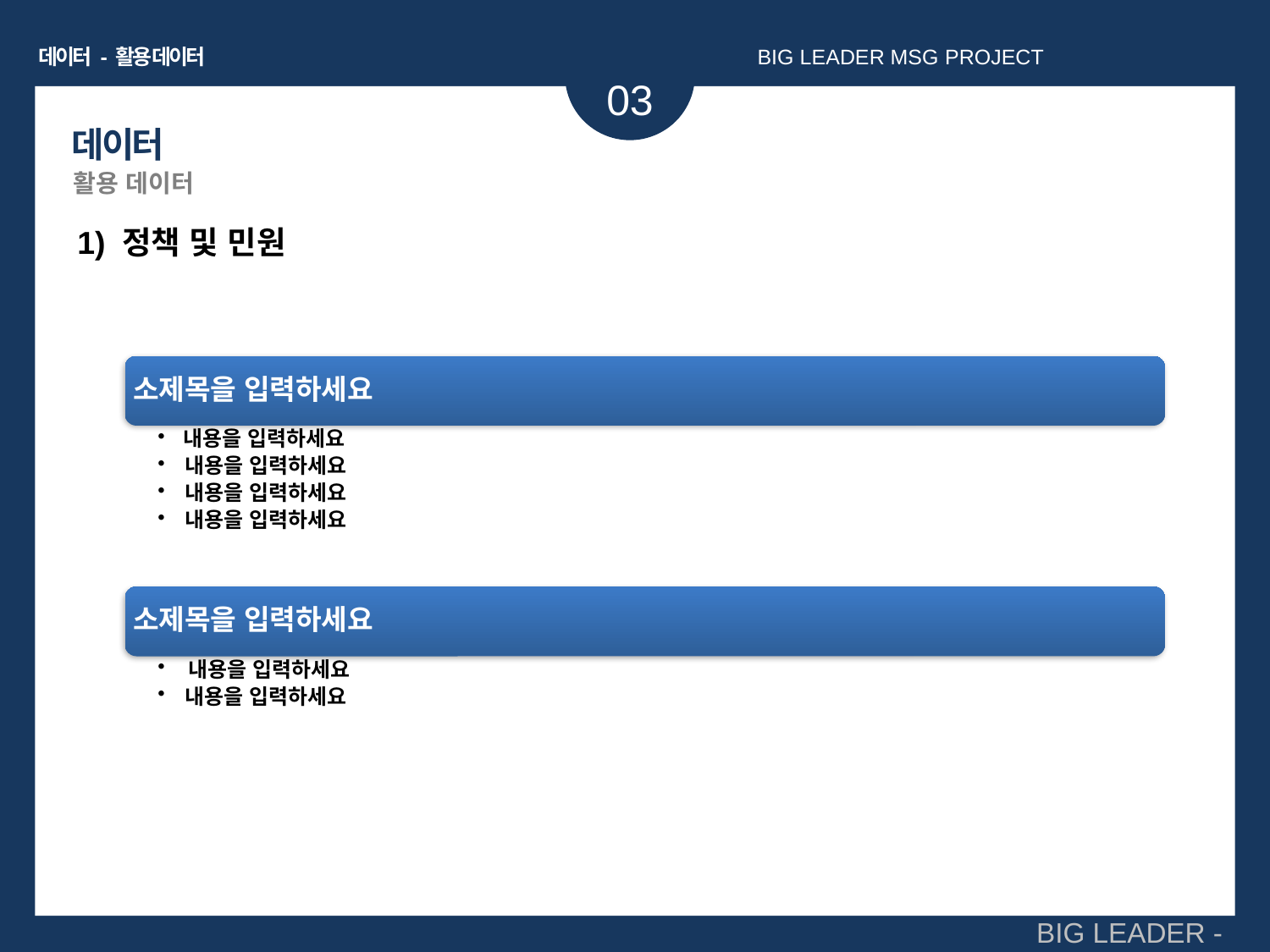

데이터 - 활용 데이터
BIG LEADER MSG PROJECT
03

데이터
활용 데이터
1) 정책 및 민원

소제목을 입력하세요

 내용을 입력하세요
 내용을 입력하세요
 내용을 입력하세요
 내용을 입력하세요

소제목을 입력하세요

  내용을 입력하세요
 내용을 입력하세요
BIG LEADER - PILOT